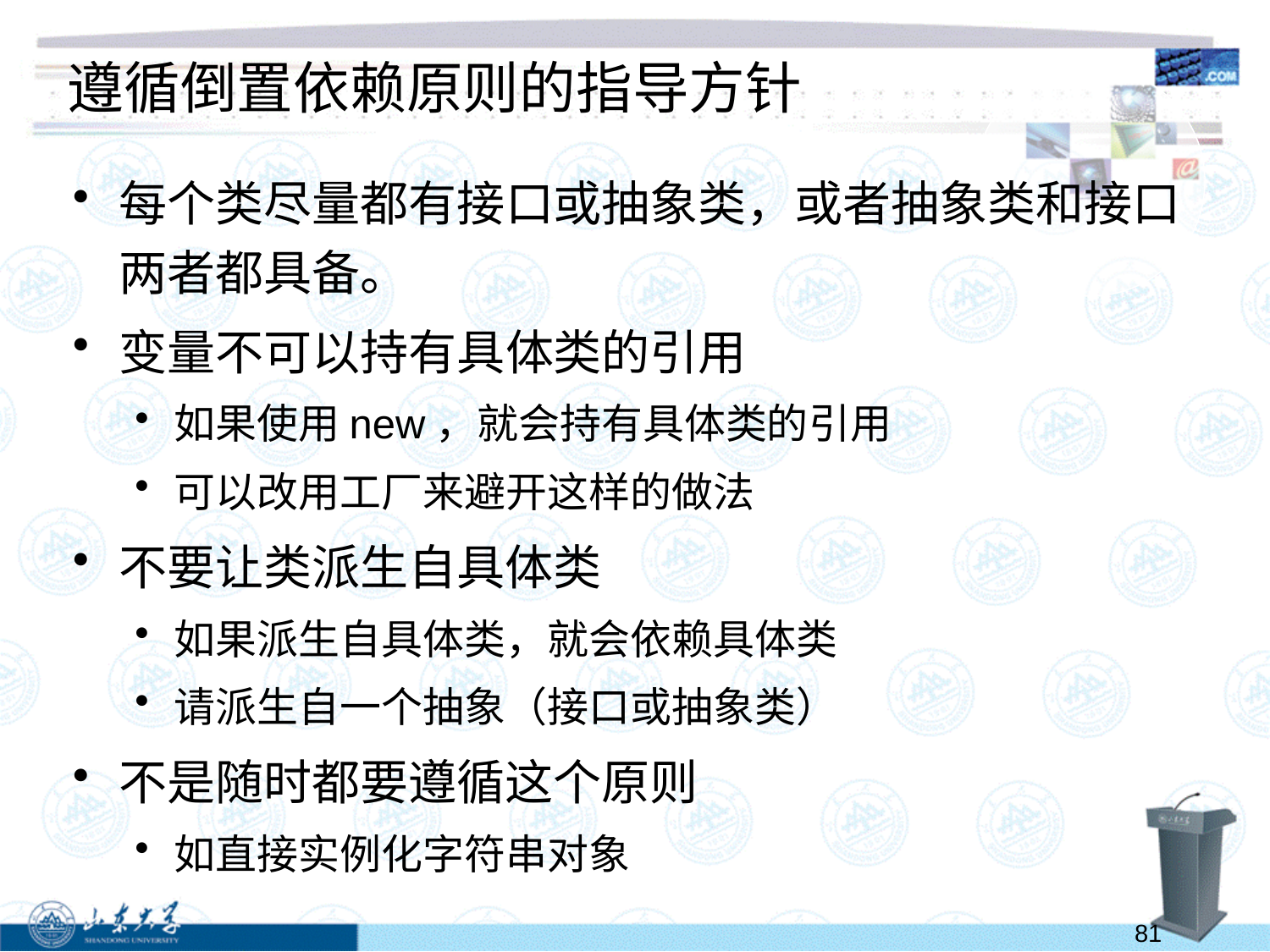

# 遵循倒置依赖原则的指导方针
每个类尽量都有接口或抽象类，或者抽象类和接口两者都具备。
变量不可以持有具体类的引用
如果使用new，就会持有具体类的引用
可以改用工厂来避开这样的做法
不要让类派生自具体类
如果派生自具体类，就会依赖具体类
请派生自一个抽象（接口或抽象类）
不是随时都要遵循这个原则
如直接实例化字符串对象
81